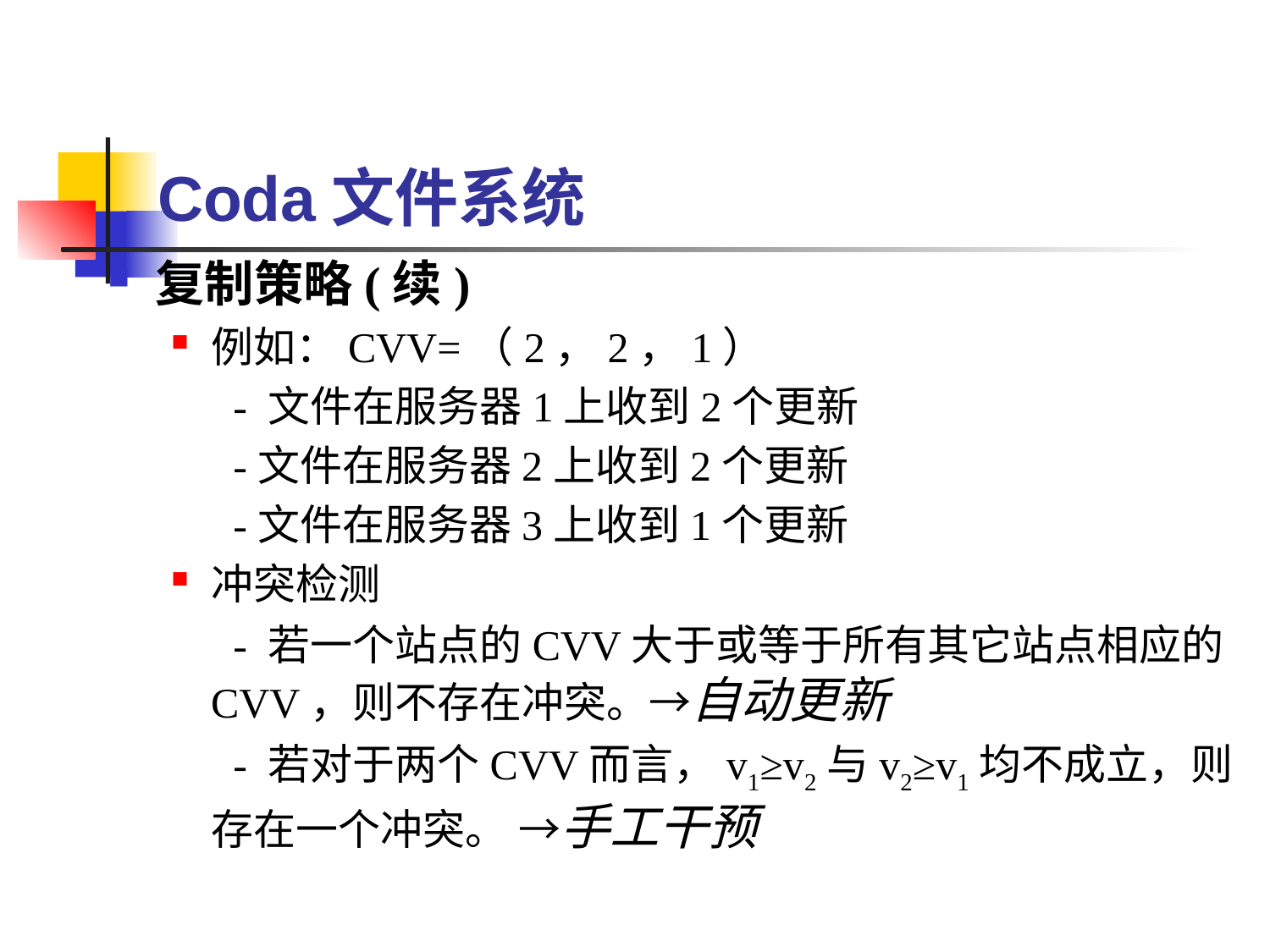

# Coda文件系统
复制策略(续)
例如：CVV=（2，2，1）
　 - 文件在服务器1上收到2个更新
　 -文件在服务器2上收到2个更新
　 -文件在服务器3上收到1个更新
冲突检测
　 - 若一个站点的CVV大于或等于所有其它站点相应的CVV，则不存在冲突。→自动更新
　 - 若对于两个CVV而言，v1≥v2与v2≥v1均不成立，则存在一个冲突。 →手工干预